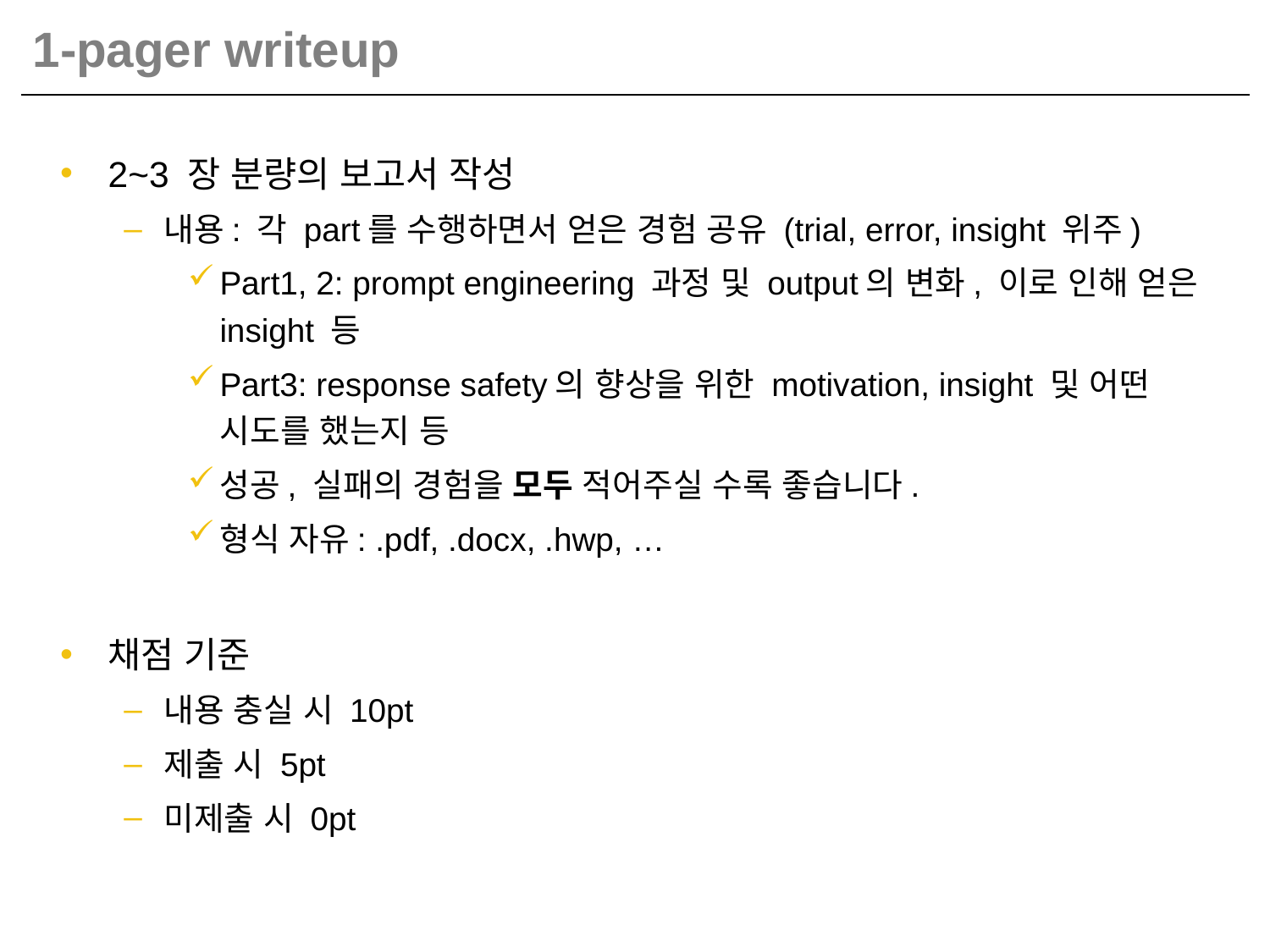

# 1-pager writeup
2~3 장 분량의 보고서 작성
내용: 각 part를 수행하면서 얻은 경험 공유 (trial, error, insight 위주)
Part1, 2: prompt engineering 과정 및 output의 변화, 이로 인해 얻은 insight 등
Part3: response safety의 향상을 위한 motivation, insight 및 어떤 시도를 했는지 등
성공, 실패의 경험을 모두 적어주실 수록 좋습니다.
형식 자유: .pdf, .docx, .hwp, …

채점 기준
내용 충실 시 10pt
제출 시 5pt
미제출 시 0pt